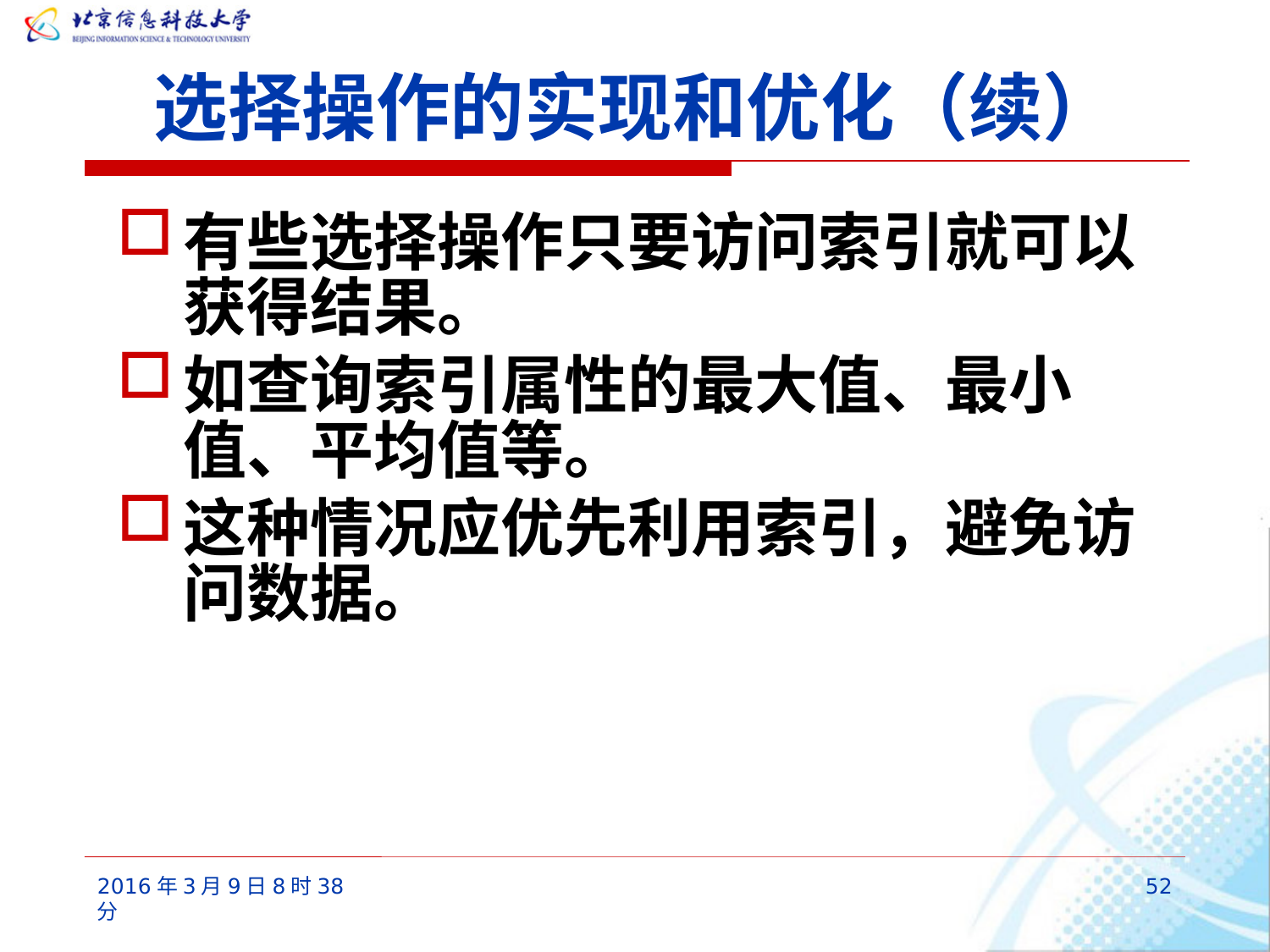

# 选择操作的实现和优化（续）
有些选择操作只要访问索引就可以获得结果。
如查询索引属性的最大值、最小值、平均值等。
这种情况应优先利用索引，避免访问数据。
2016年3月9日8时38分
52